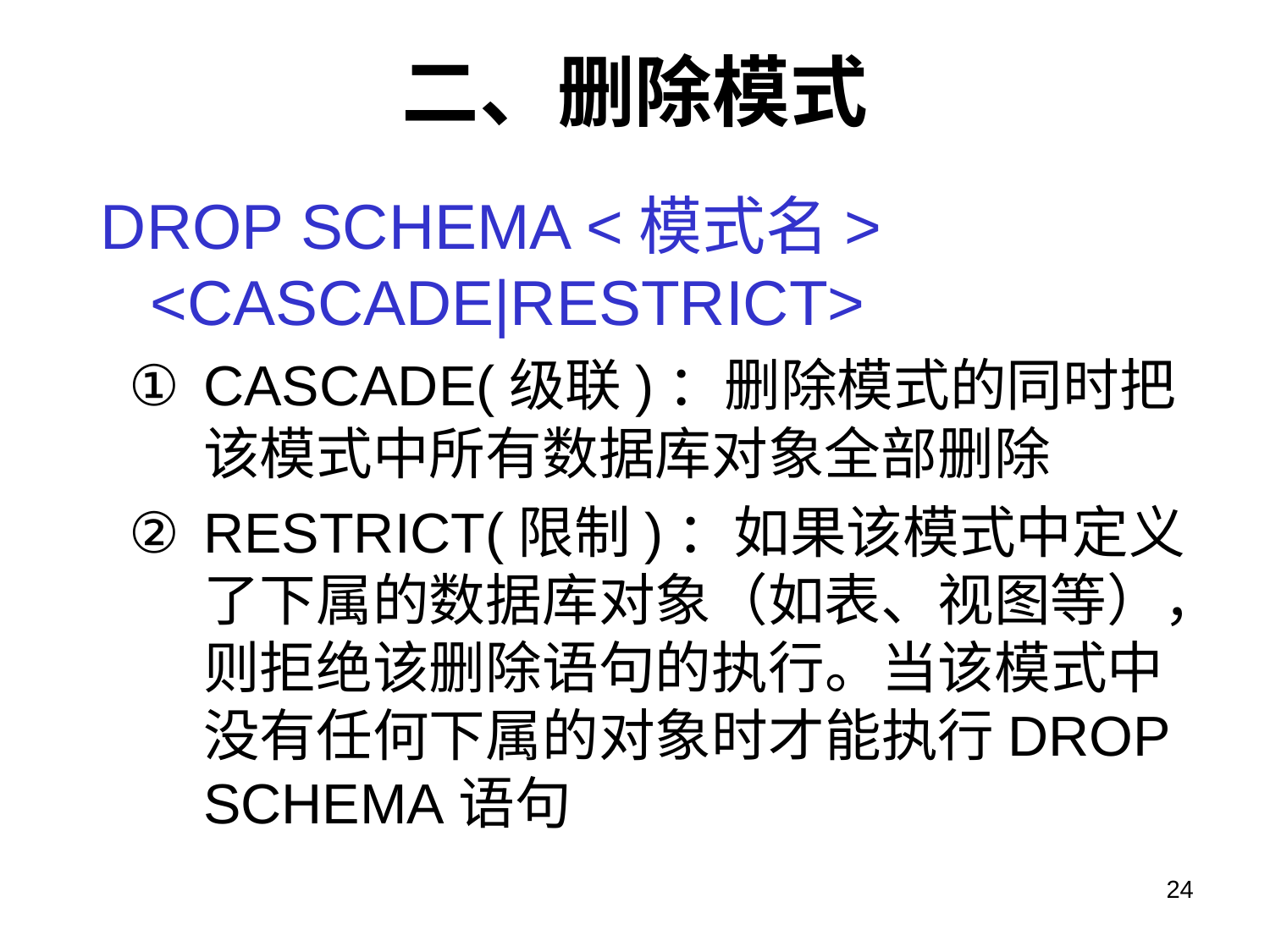

# 二、删除模式
  DROP SCHEMA <模式名> <CASCADE|RESTRICT>
CASCADE(级联)：删除模式的同时把该模式中所有数据库对象全部删除
RESTRICT(限制)：如果该模式中定义了下属的数据库对象（如表、视图等），则拒绝该删除语句的执行。当该模式中没有任何下属的对象时才能执行DROP SCHEMA语句

24